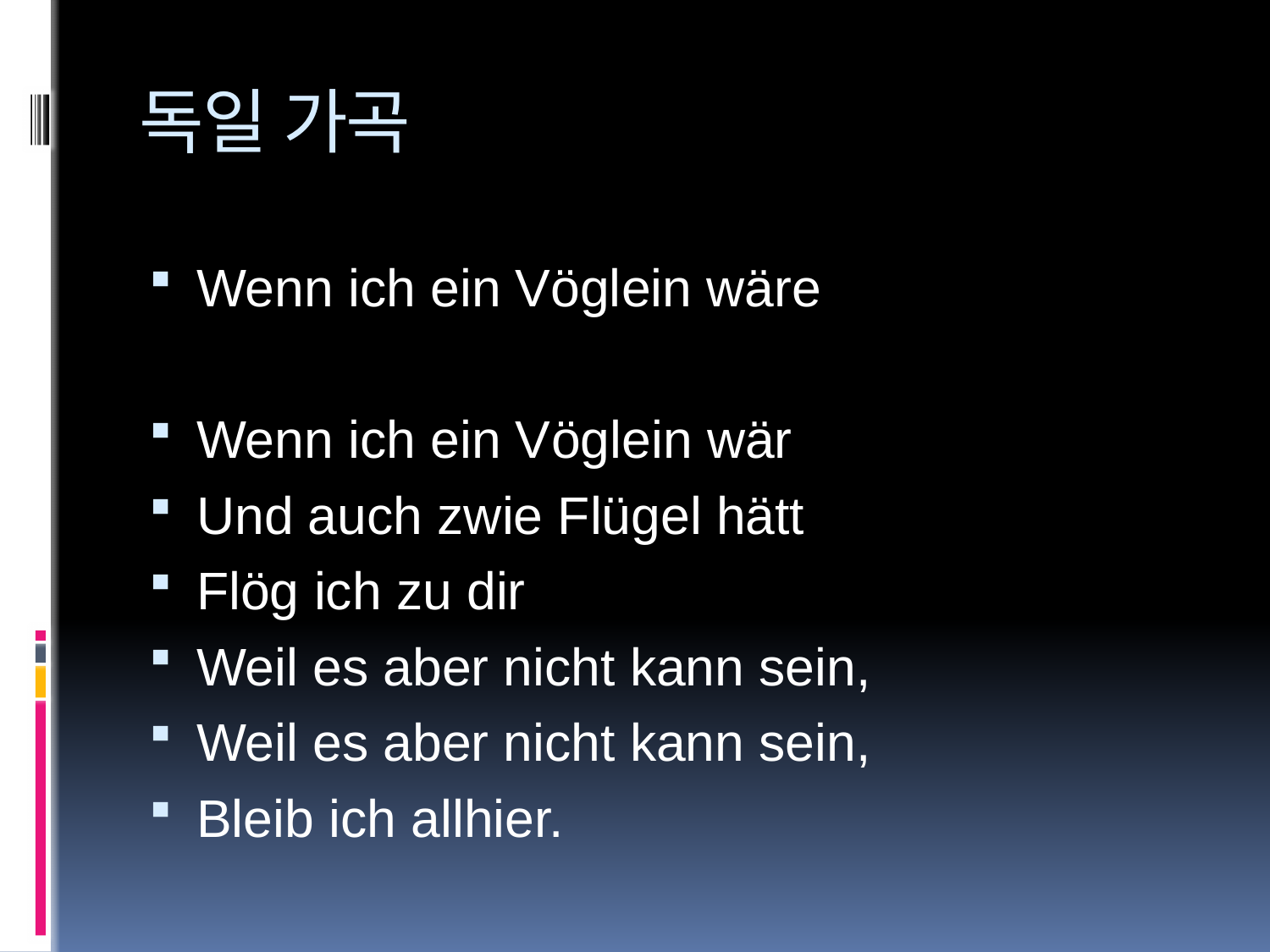

# 독일 가곡
Wenn ich ein Vöglein wäre

Wenn ich ein Vöglein wär
Und auch zwie Flügel hätt
Flög ich zu dir
Weil es aber nicht kann sein,
Weil es aber nicht kann sein,
Bleib ich allhier.